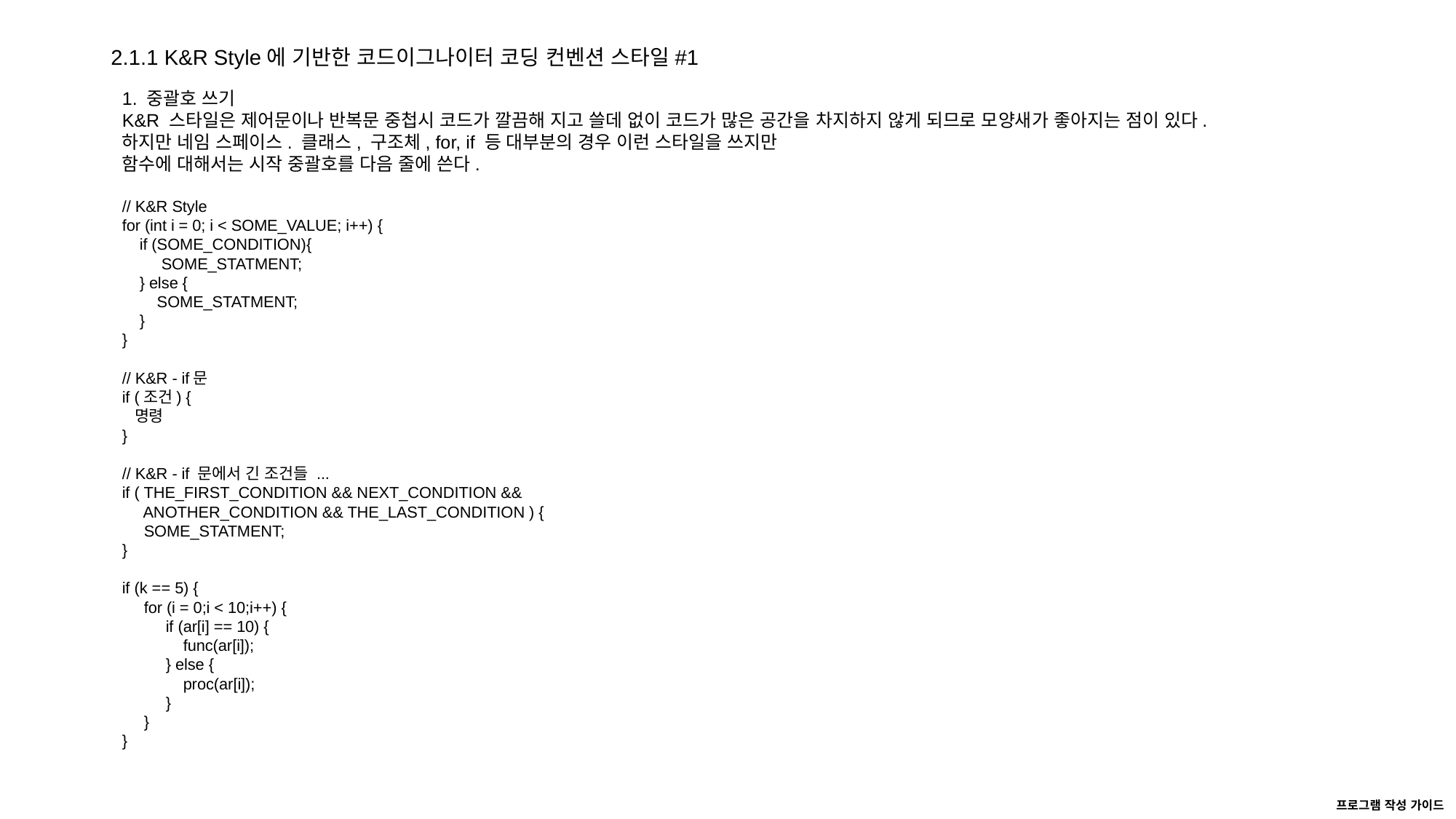

# 2.1.1 K&R Style에 기반한 코드이그나이터 코딩 컨벤션 스타일#1
1. 중괄호 쓰기
K&R 스타일은 제어문이나 반복문 중첩시 코드가 깔끔해 지고 쓸데 없이 코드가 많은 공간을 차지하지 않게 되므로 모양새가 좋아지는 점이 있다. 하지만 네임 스페이스. 클래스, 구조체, for, if 등 대부분의 경우 이런 스타일을 쓰지만
함수에 대해서는 시작 중괄호를 다음 줄에 쓴다.

// K&R Style
for (int i = 0; i < SOME_VALUE; i++) {
    if (SOME_CONDITION){    
         SOME_STATMENT;
    } else {    
        SOME_STATMENT;
    }
}

// K&R - if문
if (조건) {
  명령
}

// K&R - if 문에서 긴 조건들 ...
if ( THE_FIRST_CONDITION && NEXT_CONDITION &&
     ANOTHER_CONDITION && THE_LAST_CONDITION ) {
     SOME_STATMENT;
}

if (k == 5) {
     for (i = 0;i < 10;i++) {
          if (ar[i] == 10) {
              func(ar[i]);
          } else {
              proc(ar[i]);
          }
     }
}